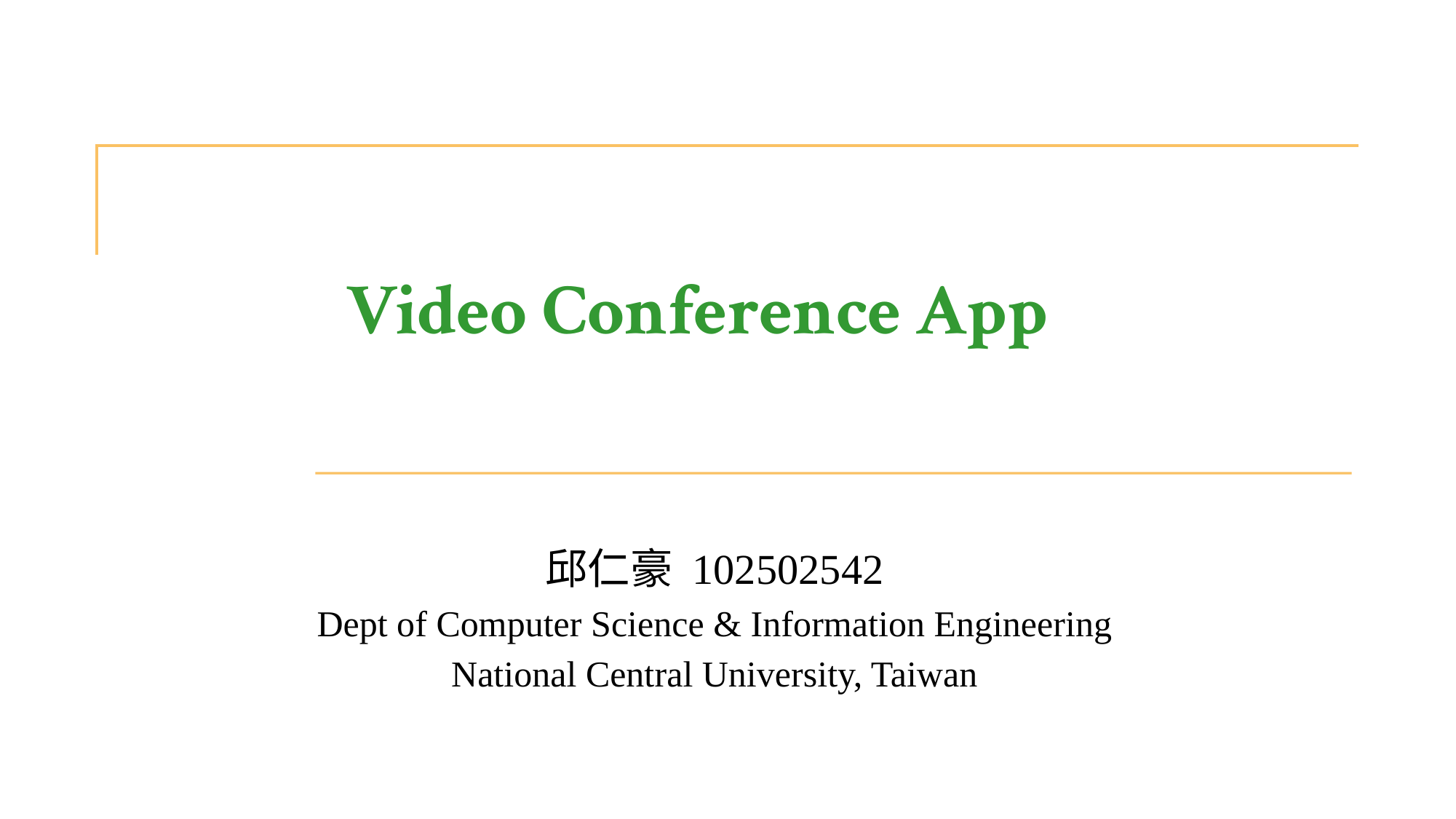

# Video Conference App
邱仁豪 102502542
Dept of Computer Science & Information Engineering
National Central University, Taiwan